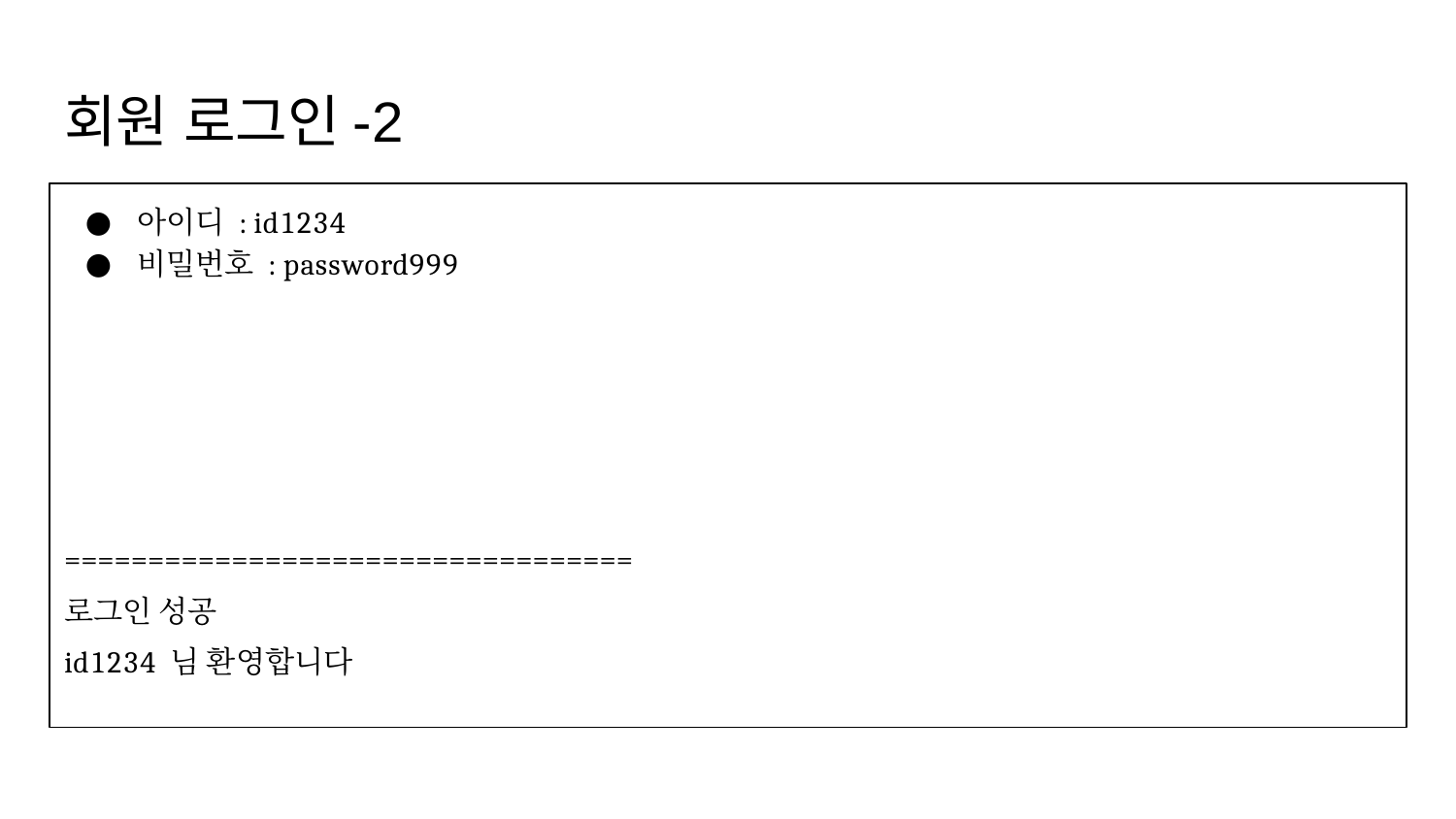

# 회원 로그인-2
아이디 : id1234
비밀번호 : password999

==================================
로그인 성공
id1234 님 환영합니다